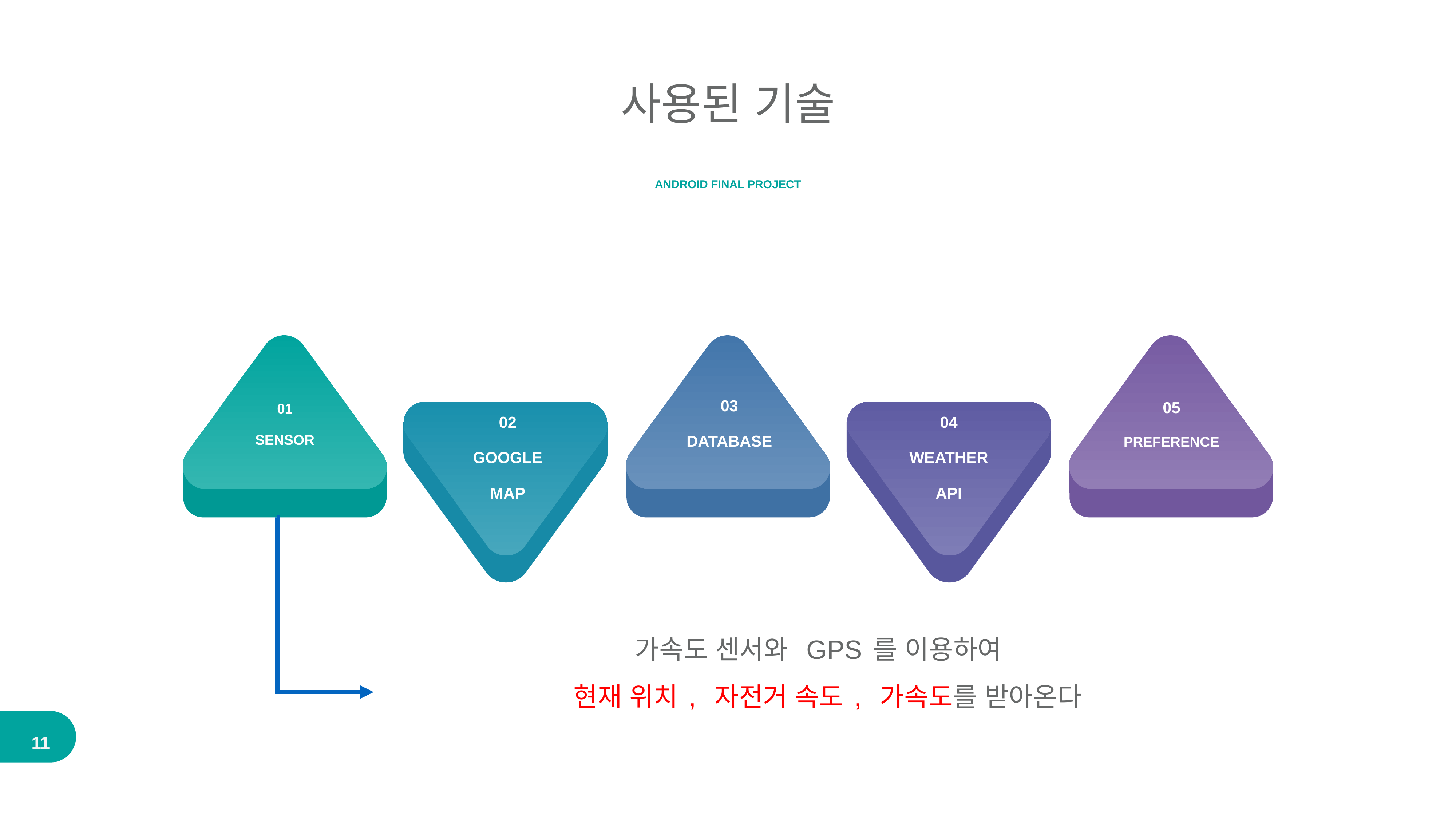

사용된 기술
Android final project

01
Sensor

03
database

05
Preference

02
Google
map

04
Weather
API

가속도 센서와 GPS를 이용하여
 현재 위치, 자전거 속도, 가속도를 받아온다
11